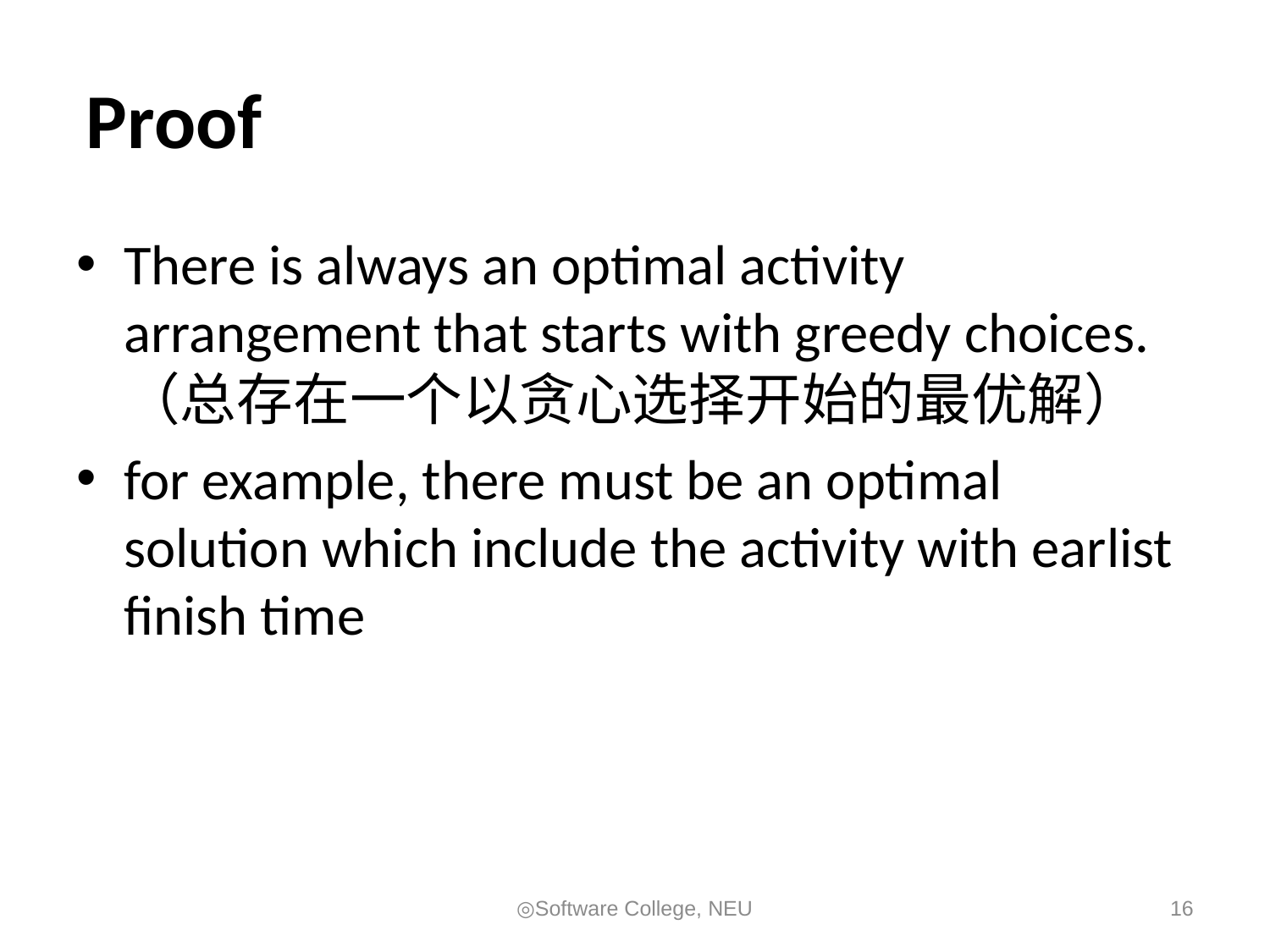

# Proof
There is always an optimal activity arrangement that starts with greedy choices.（总存在一个以贪心选择开始的最优解）
for example, there must be an optimal solution which include the activity with earlist finish time
◎Software College, NEU
16